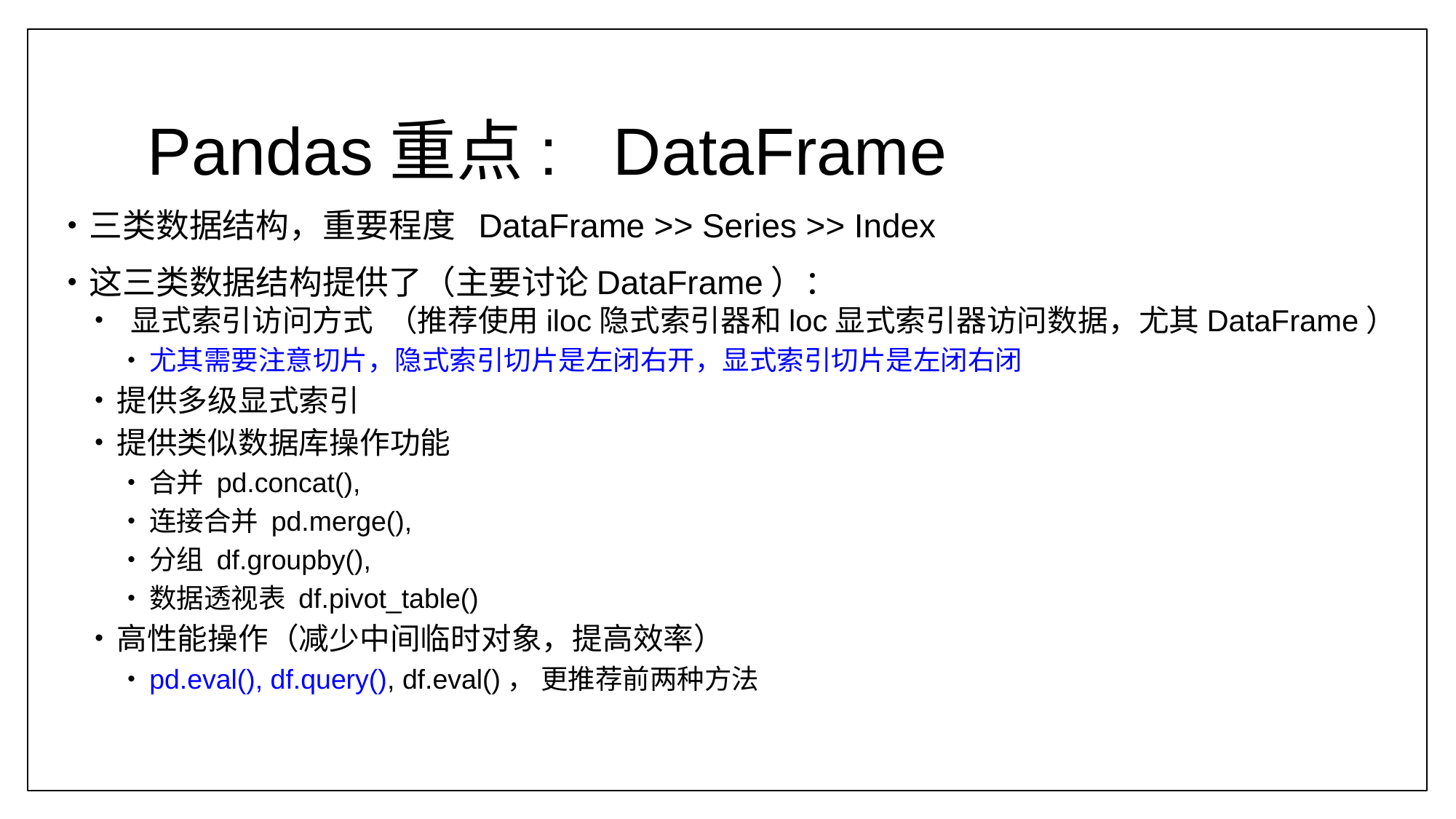

# Pandas重点:   DataFrame
三类数据结构，重要程度  DataFrame >> Series >> Index
这三类数据结构提供了（主要讨论DataFrame）：
 显式索引访问方式  （推荐使用iloc隐式索引器和loc显式索引器访问数据，尤其DataFrame）
尤其需要注意切片，隐式索引切片是左闭右开，显式索引切片是左闭右闭
提供多级显式索引
提供类似数据库操作功能
合并 pd.concat(),
连接合并 pd.merge(),
分组 df.groupby(),
数据透视表 df.pivot_table()
高性能操作（减少中间临时对象，提高效率）
pd.eval(), df.query(), df.eval()， 更推荐前两种方法